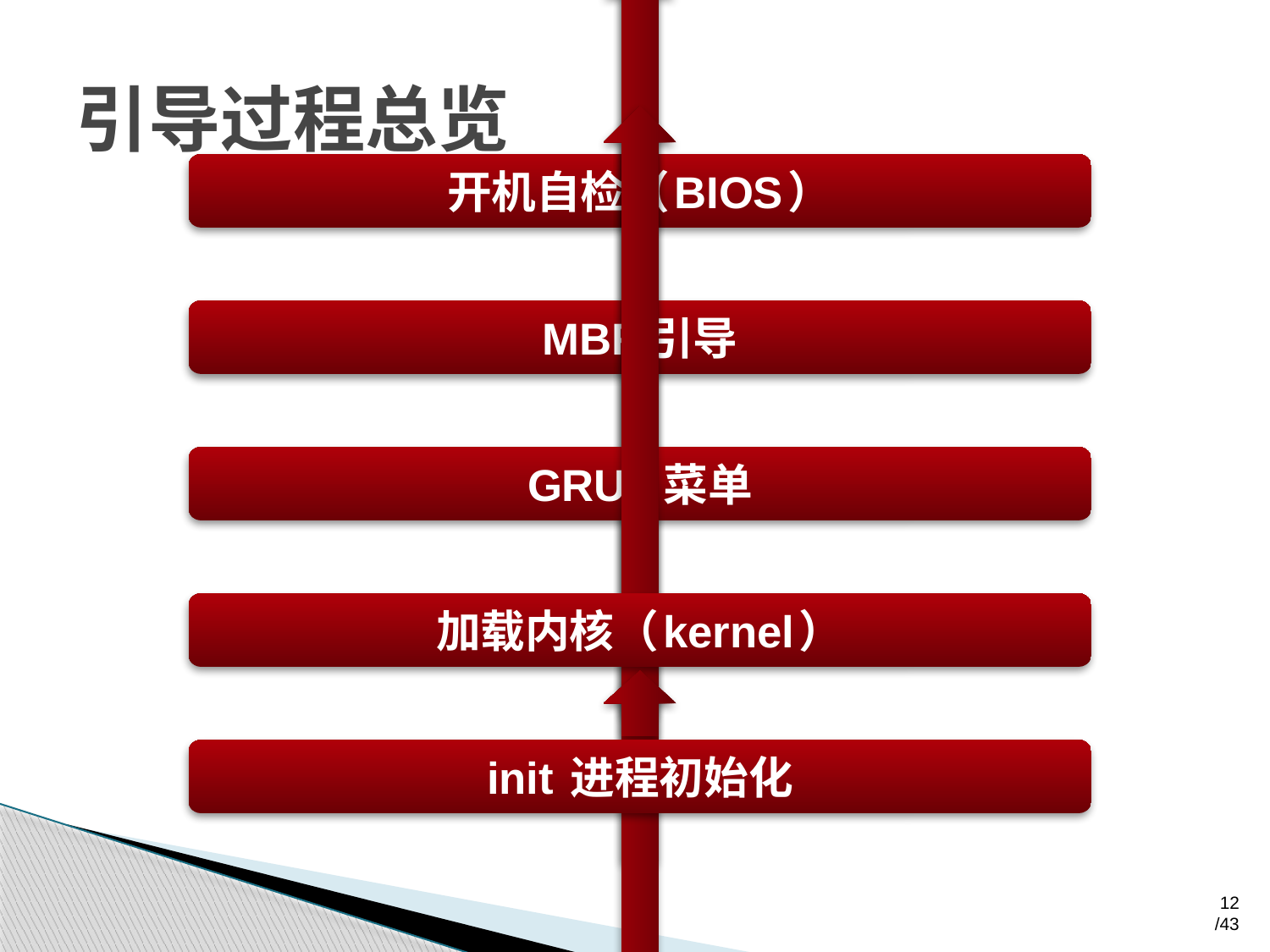

# 引导过程总览
开机自检（BIOS）
MBR引导
GRUB菜单
加载内核（kernel）
init 进程初始化
12/43